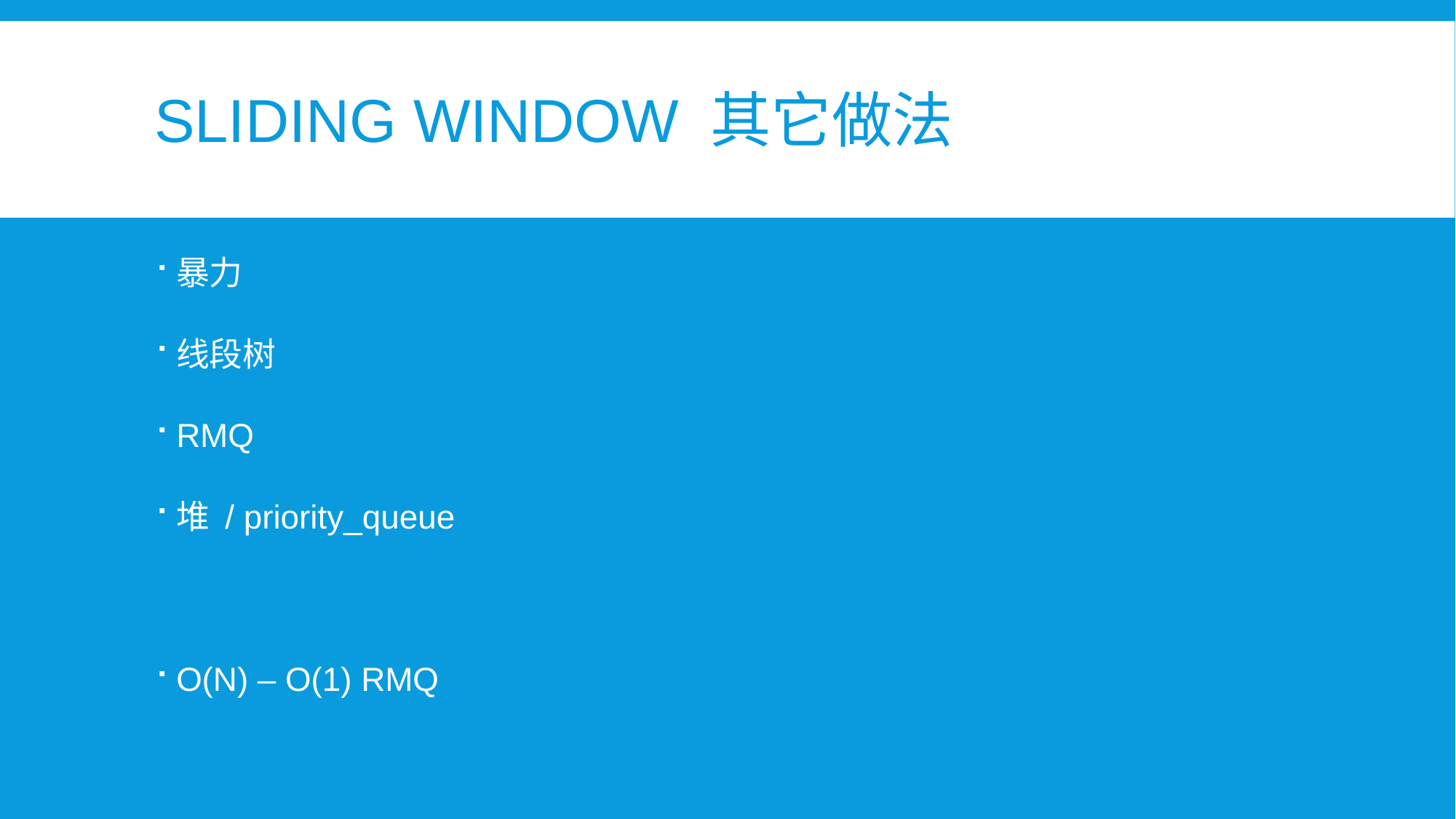

# Sliding window 其它做法
暴力
线段树
RMQ
堆 / priority_queue

O(N) – O(1) RMQ